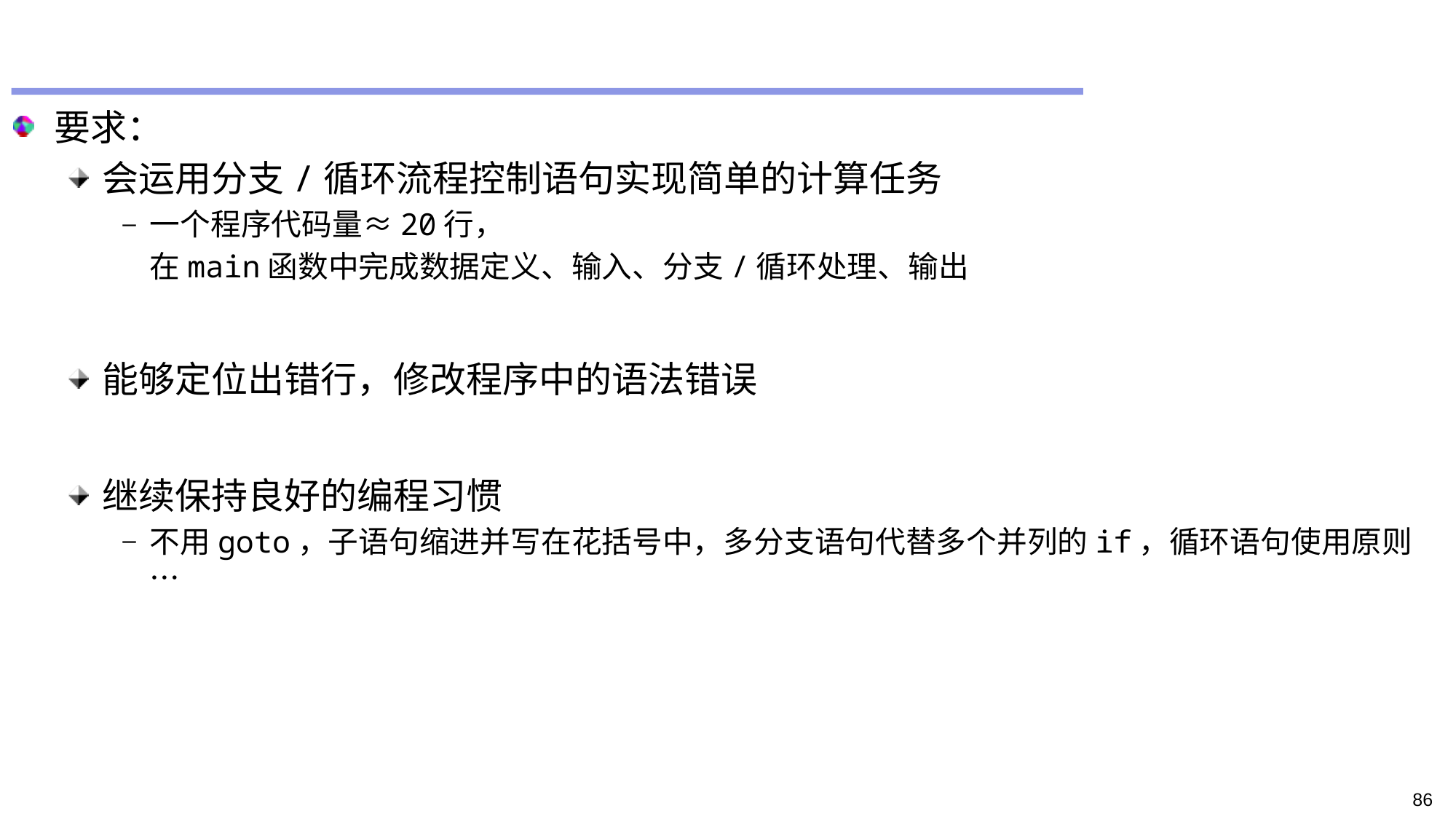

#
要求：
会运用分支/循环流程控制语句实现简单的计算任务
一个程序代码量≈20行，
	在main函数中完成数据定义、输入、分支/循环处理、输出

能够定位出错行，修改程序中的语法错误

继续保持良好的编程习惯
不用goto，子语句缩进并写在花括号中，多分支语句代替多个并列的if，循环语句使用原则…

86